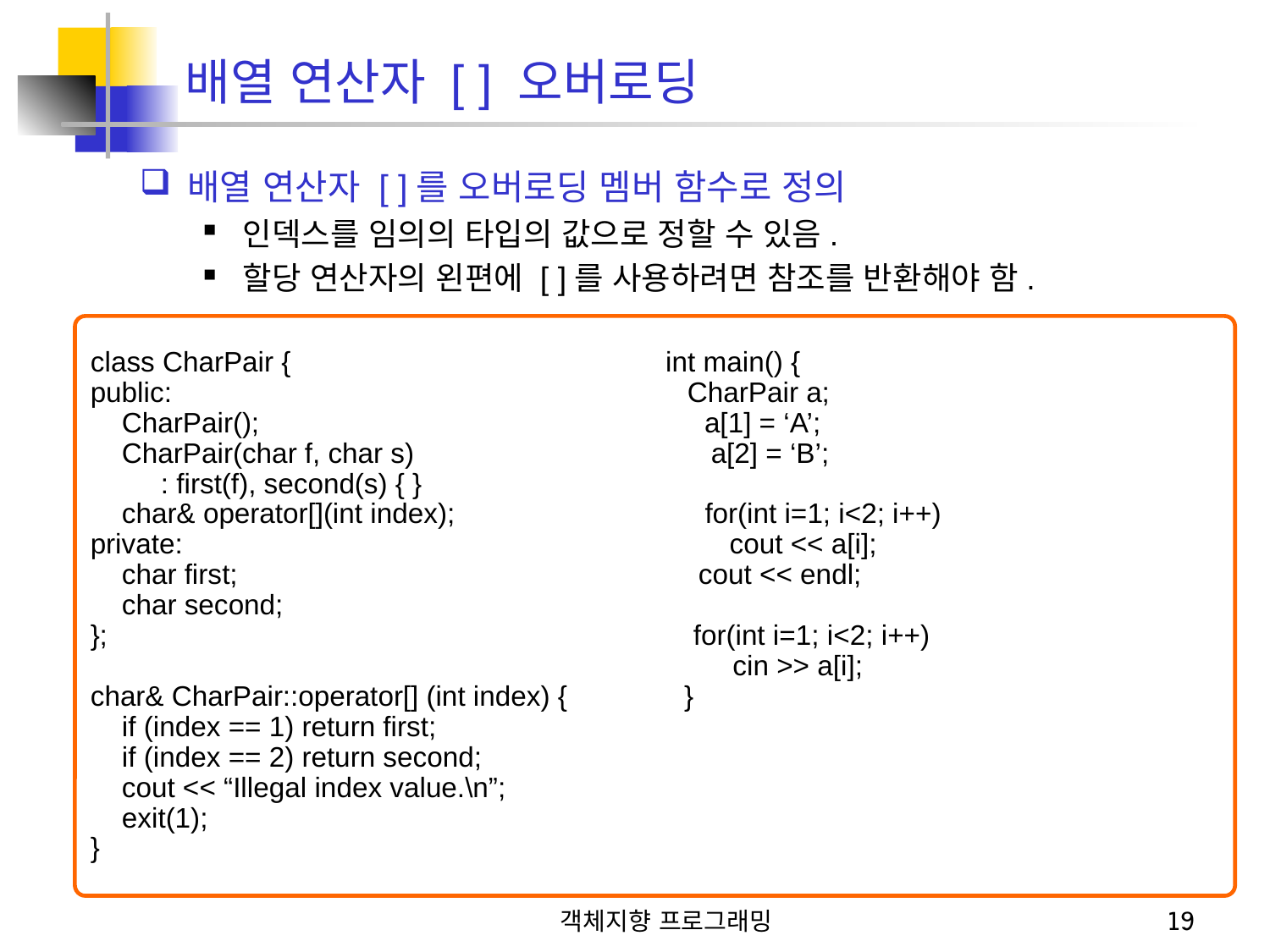

배열 연산자 [ ] 오버로딩
배열 연산자 [ ]를 오버로딩 멤버 함수로 정의
인덱스를 임의의 타입의 값으로 정할 수 있음.
할당 연산자의 왼편에 [ ]를 사용하려면 참조를 반환해야 함.

class CharPair {                                                int main() {
public:                                                                  CharPair a;
    CharPair();                                                         a[1] = ‘A’;
    CharPair(char f, char s)                                      a[2] = ‘B’;
         : first(f), second(s) { }
    char& operator[](int index);                                for(int i=1; i<2; i++)
private:                                                                      cout << a[i];
    char first;                                                           cout << endl;
    char second;
};                                                                           for(int i=1; i<2; i++)
                                                                                  cin >> a[i];
char& CharPair::operator[] (int index) {               }
    if (index == 1) return first;
    if (index == 2) return second;
    cout << “Illegal index value.\n”;
    exit(1);
}
객체지향 프로그래밍
19